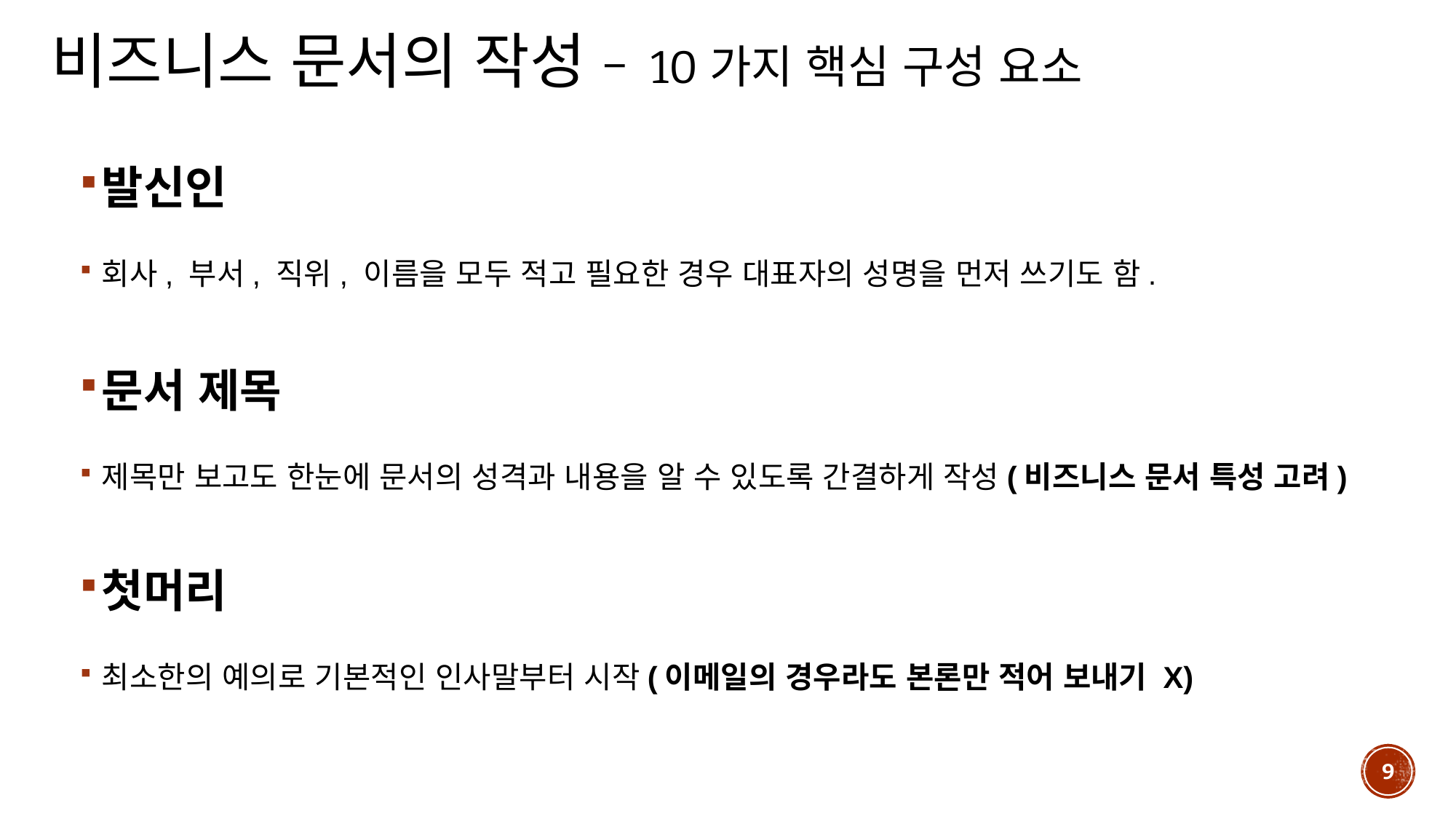

비즈니스 문서의 작성 – 10가지 핵심 구성 요소
발신인

회사, 부서, 직위, 이름을 모두 적고 필요한 경우 대표자의 성명을 먼저 쓰기도 함.
문서 제목

제목만 보고도 한눈에 문서의 성격과 내용을 알 수 있도록 간결하게 작성(비즈니스 문서 특성 고려)

첫머리

최소한의 예의로 기본적인 인사말부터 시작(이메일의 경우라도 본론만 적어 보내기 X)
9